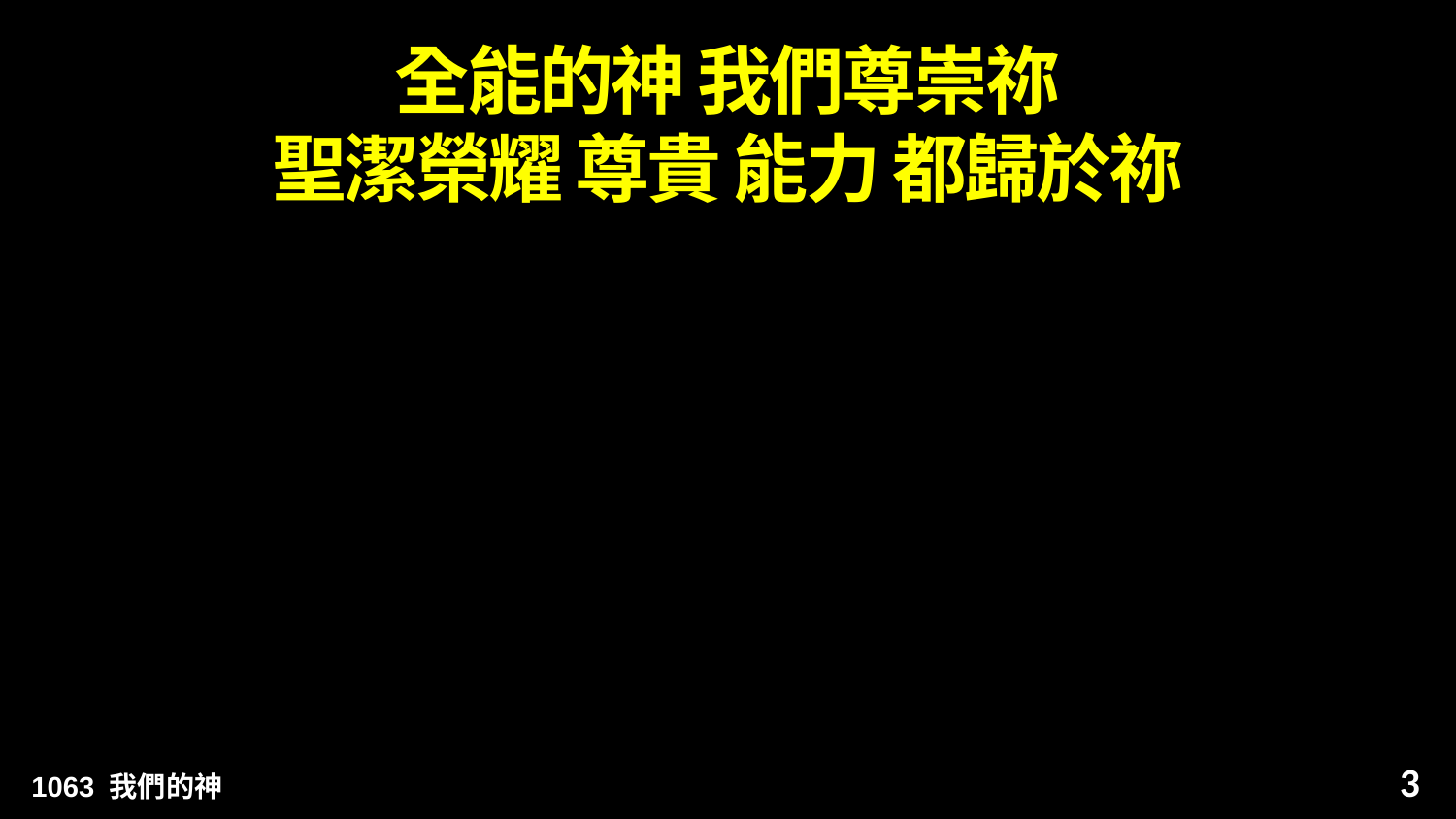

# 全能的神 我們尊崇祢 聖潔榮耀 尊貴 能力 都歸於祢
3
1063 我們的神